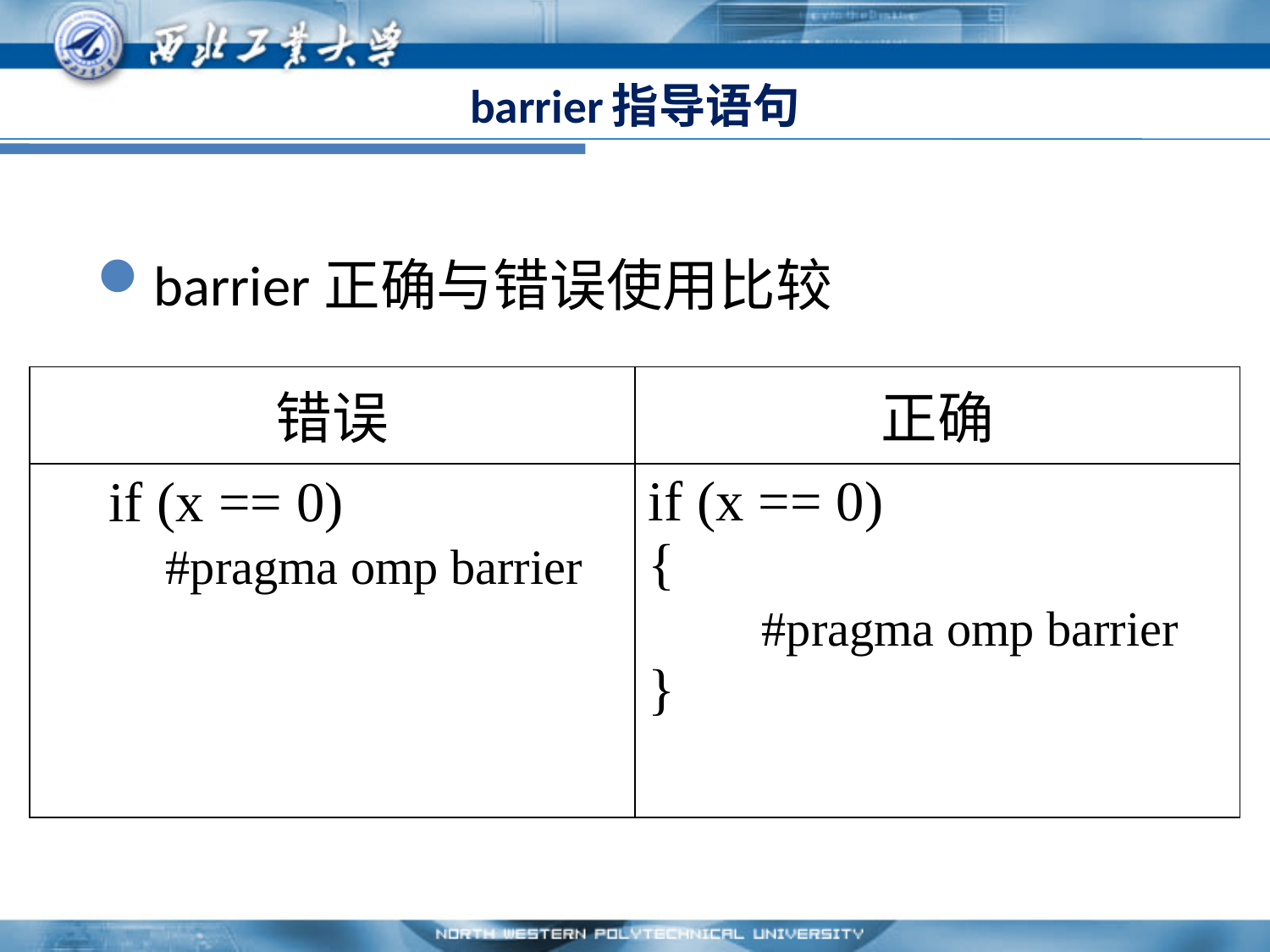

# barrier指导语句
barrier正确与错误使用比较
| 错误 | 正确 |
| --- | --- |
| if (x == 0) #pragma omp barrier | if (x == 0) { #pragma omp barrier } |